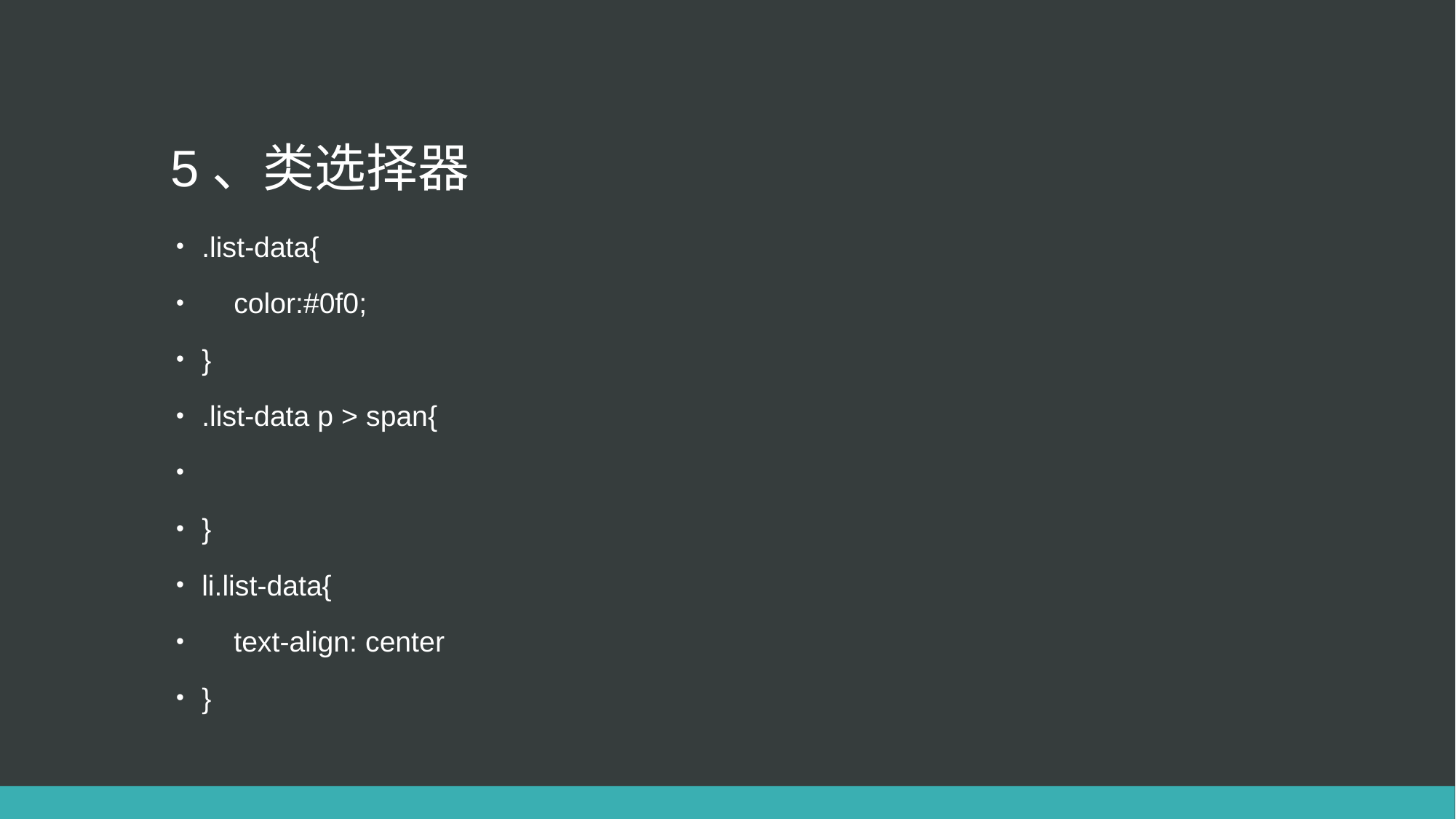

# 5、类选择器
.list-data{
    color:#0f0;
}
.list-data p > span{

}
li.list-data{
    text-align: center
}